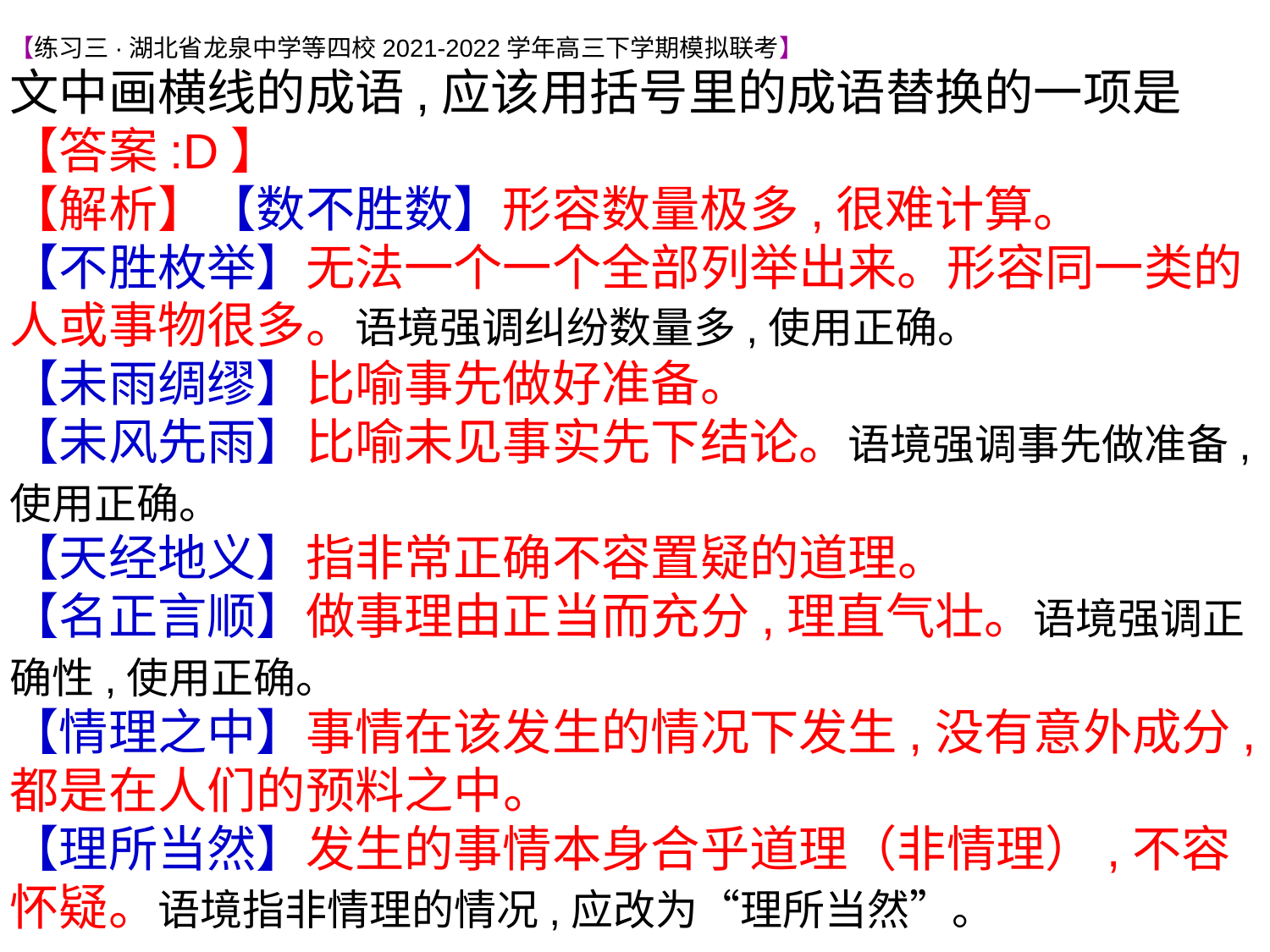

【练习三·湖北省龙泉中学等四校2021-2022学年高三下学期模拟联考】
文中画横线的成语,应该用括号里的成语替换的一项是【答案:D】
【解析】【数不胜数】形容数量极多,很难计算。
【不胜枚举】无法一个一个全部列举出来。形容同一类的人或事物很多。语境强调纠纷数量多,使用正确。
【未雨绸缪】比喻事先做好准备。
【未风先雨】比喻未见事实先下结论。语境强调事先做准备,使用正确。
【天经地义】指非常正确不容置疑的道理。
【名正言顺】做事理由正当而充分,理直气壮。语境强调正确性,使用正确。
【情理之中】事情在该发生的情况下发生,没有意外成分,都是在人们的预料之中。
【理所当然】发生的事情本身合乎道理（非情理）,不容怀疑。语境指非情理的情况,应改为“理所当然”。